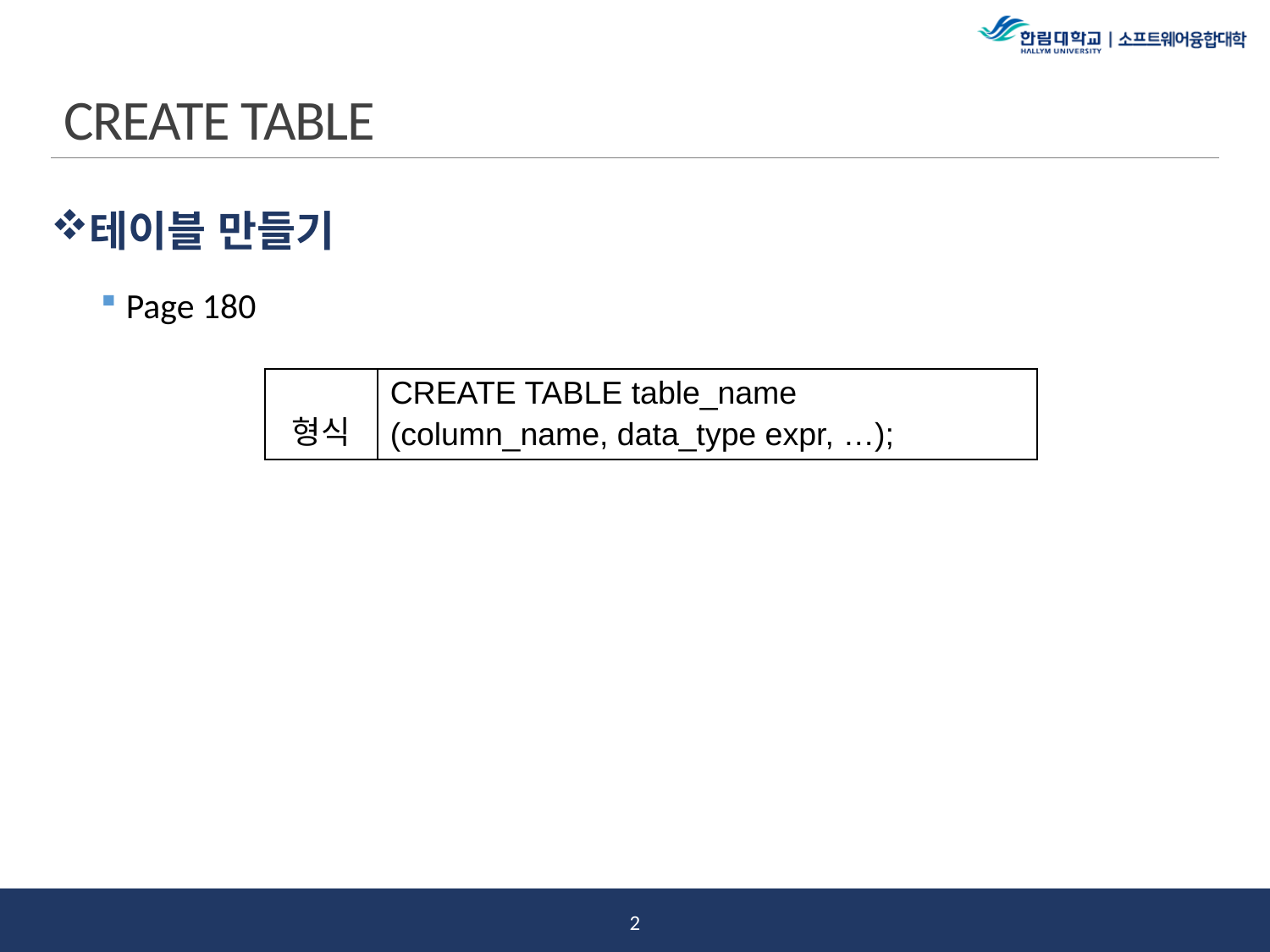

# CREATE TABLE
테이블 만들기
Page 180
| 형식 | CREATE TABLE table\_name (column\_name, data\_type expr, …); |
| --- | --- |
2